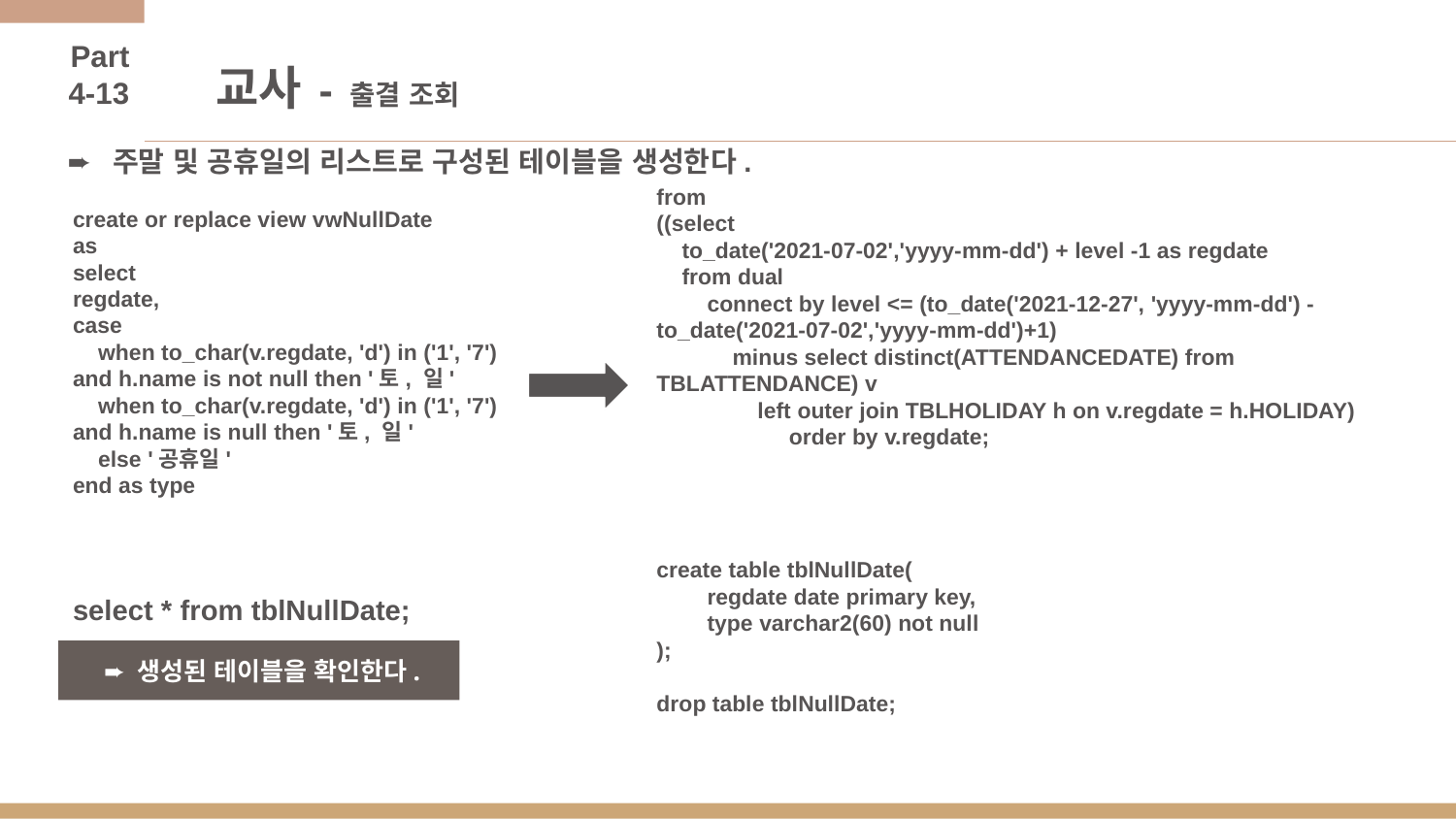

Part 4-13
# 교사 - 출결 조회
➨  주말 및 공휴일의 리스트로 구성된 테이블을 생성한다.

from
((select
    to_date('2021-07-02','yyyy-mm-dd') + level -1 as regdate
    from dual
        connect by level <= (to_date('2021-12-27', 'yyyy-mm-dd') - to_date('2021-07-02','yyyy-mm-dd')+1)
            minus select distinct(ATTENDANCEDATE) from TBLATTENDANCE) v
                left outer join TBLHOLIDAY h on v.regdate = h.HOLIDAY)
                     order by v.regdate;

create table tblNullDate(
        regdate date primary key,
        type varchar2(60) not null
);

drop table tblNullDate;

create or replace view vwNullDate
as
select
regdate,
case
    when to_char(v.regdate, 'd') in ('1', '7') and h.name is not null then '토, 일'
    when to_char(v.regdate, 'd') in ('1', '7') and h.name is null then '토, 일'
    else '공휴일'
end as type

select * from tblNullDate;

 ➨ 생성된 테이블을 확인한다.